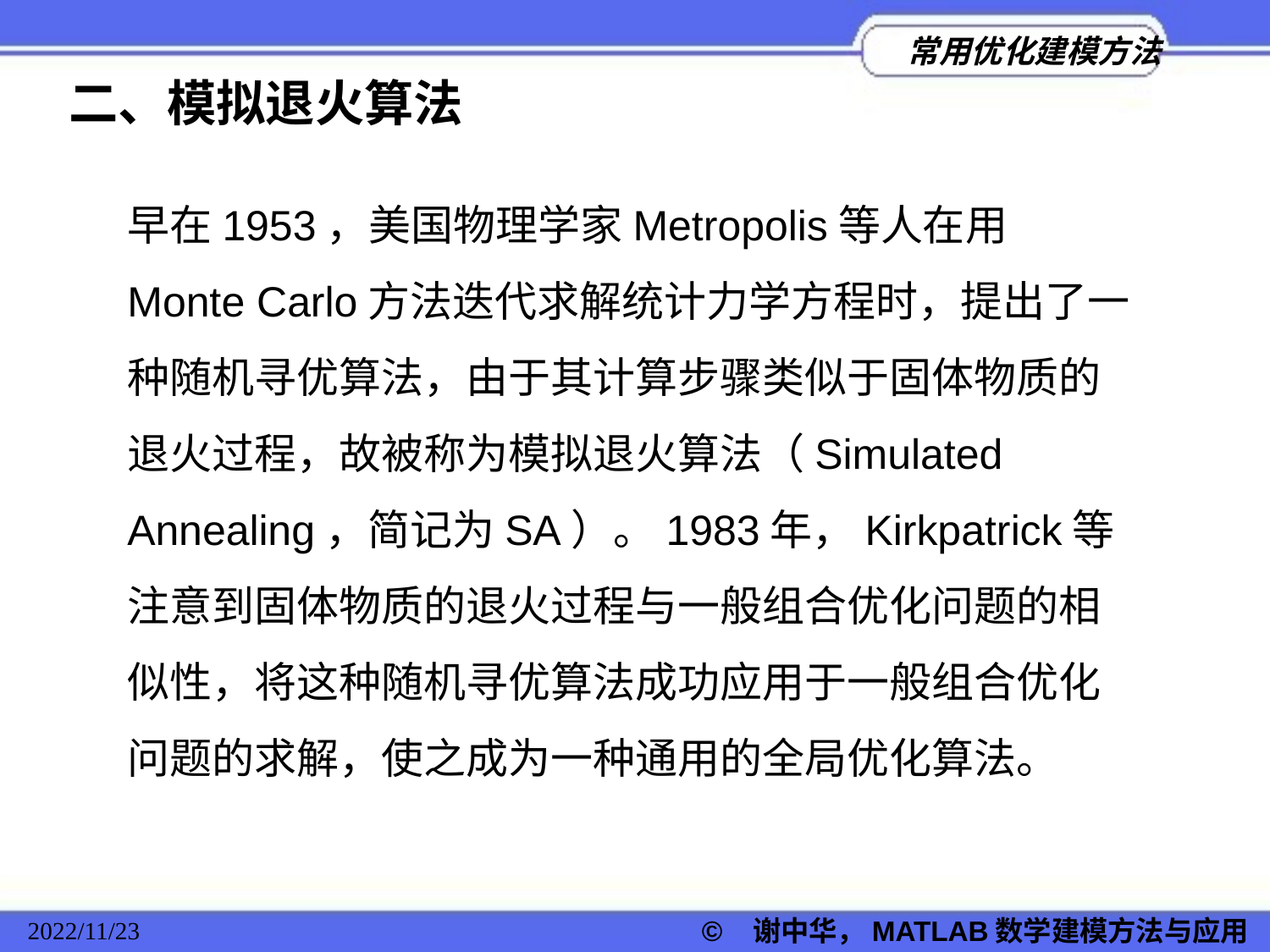

二、模拟退火算法
早在1953，美国物理学家Metropolis等人在用Monte Carlo方法迭代求解统计力学方程时，提出了一种随机寻优算法，由于其计算步骤类似于固体物质的退火过程，故被称为模拟退火算法（Simulated Annealing，简记为SA）。1983年，Kirkpatrick等注意到固体物质的退火过程与一般组合优化问题的相似性，将这种随机寻优算法成功应用于一般组合优化问题的求解，使之成为一种通用的全局优化算法。
2022/11/23
©   谢中华，MATLAB数学建模方法与应用